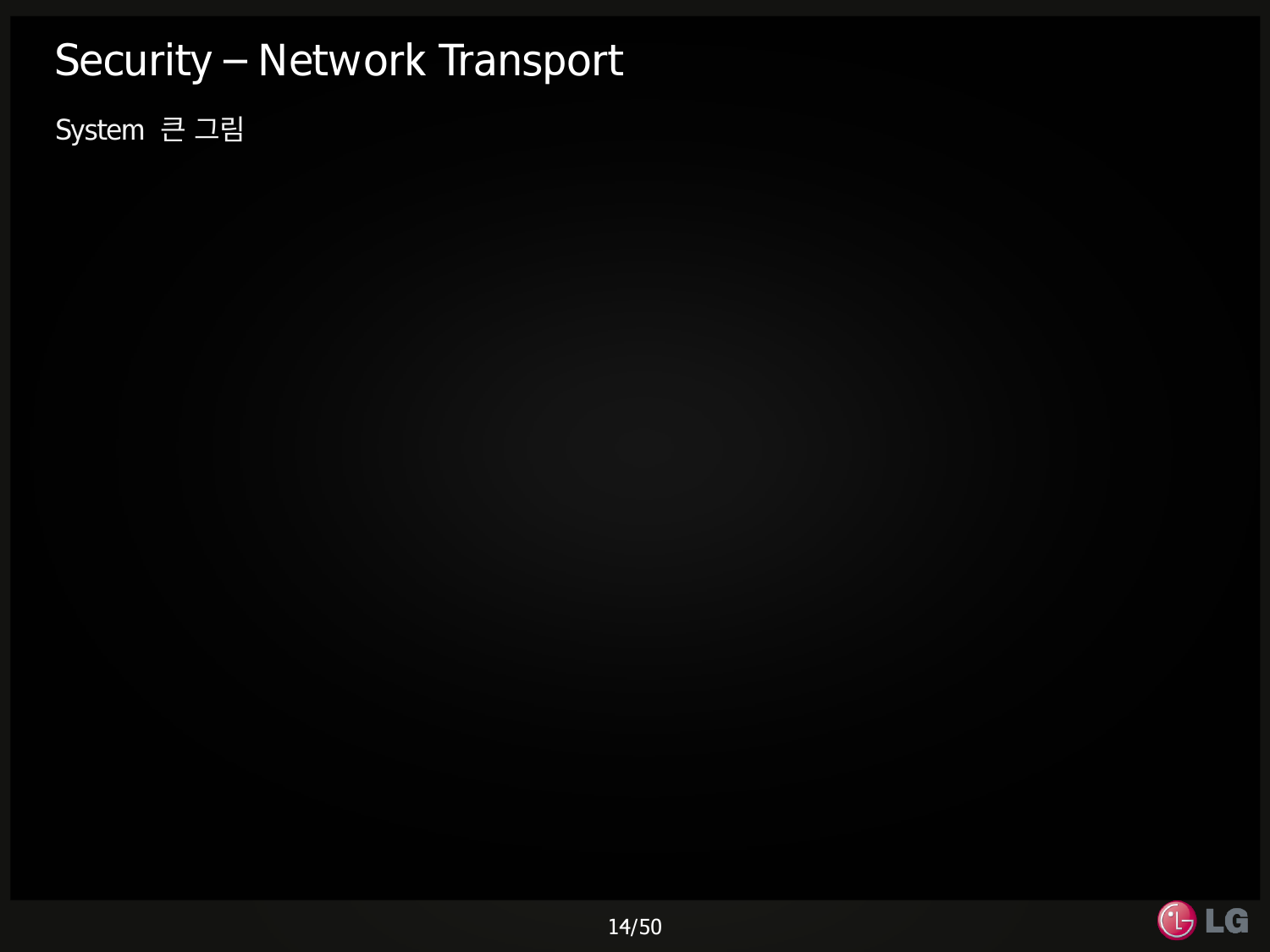

# Security – Network Transport
System 큰 그림
14/50